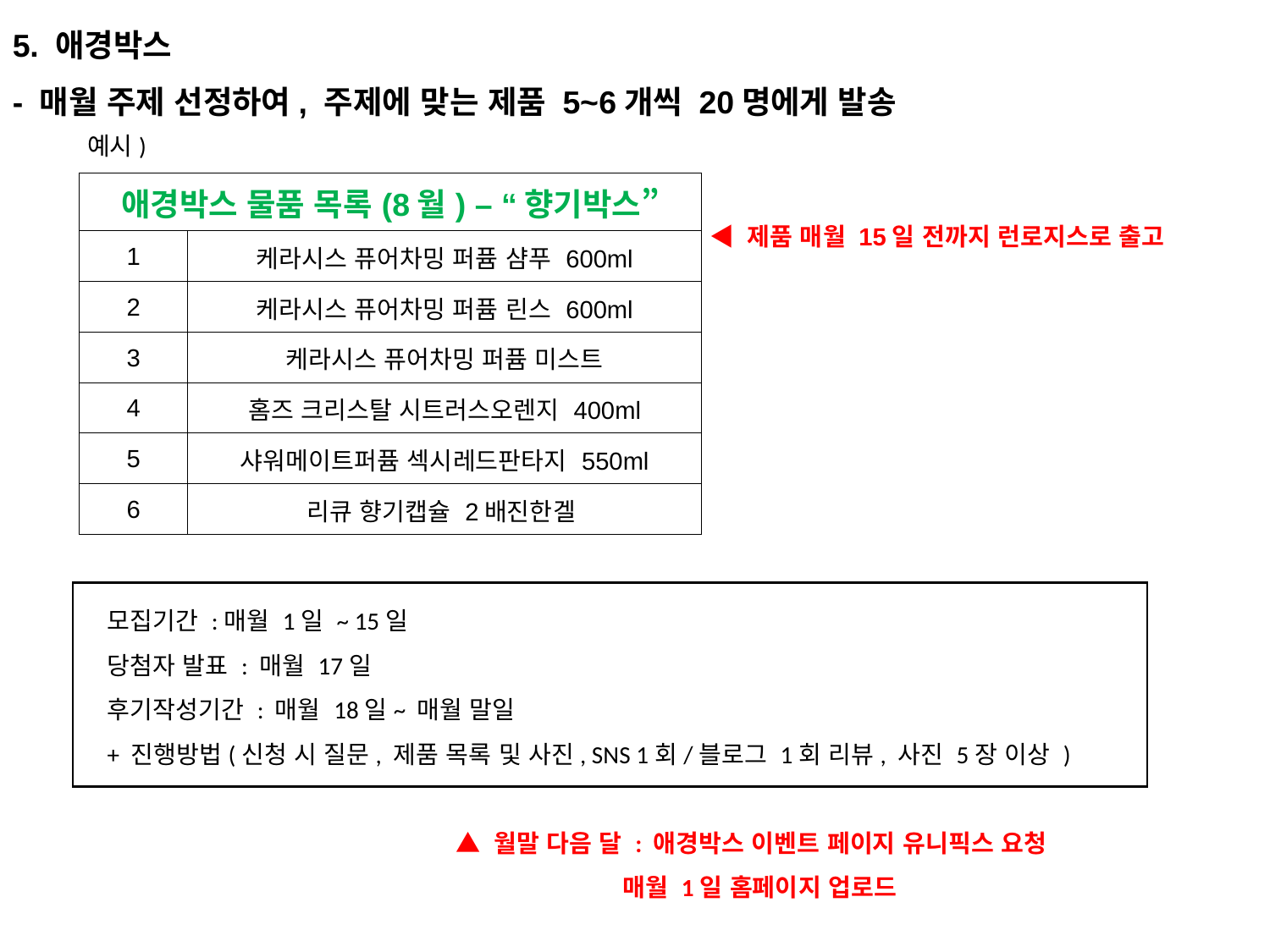

5. 애경박스
- 매월 주제 선정하여, 주제에 맞는 제품 5~6개씩 20명에게 발송
예시)
| 애경박스 물품 목록(8월) – “향기박스” |  |
| --- | --- |
| 1 | 케라시스 퓨어차밍 퍼퓸 샴푸 600ml |
| 2 | 케라시스 퓨어차밍 퍼퓸 린스 600ml |
| 3 | 케라시스 퓨어차밍 퍼퓸 미스트 |
| 4 | 홈즈 크리스탈 시트러스오렌지 400ml |
| 5 | 샤워메이트퍼퓸 섹시레드판타지 550ml |
| 6 | 리큐 향기캡슐 2배진한겔 |
◀ 제품 매월 15일 전까지 런로지스로 출고

모집기간 :매월 1일 ~ 15일
당첨자 발표 : 매월 17일
후기작성기간 : 매월 18일~ 매월 말일
+ 진행방법(신청 시 질문, 제품 목록 및 사진, SNS 1회/블로그 1회 리뷰, 사진 5장 이상 )

                                                  ▲ 월말 다음 달 : 애경박스 이벤트 페이지 유니픽스 요청
                                                                         매월 1일 홈페이지 업로드